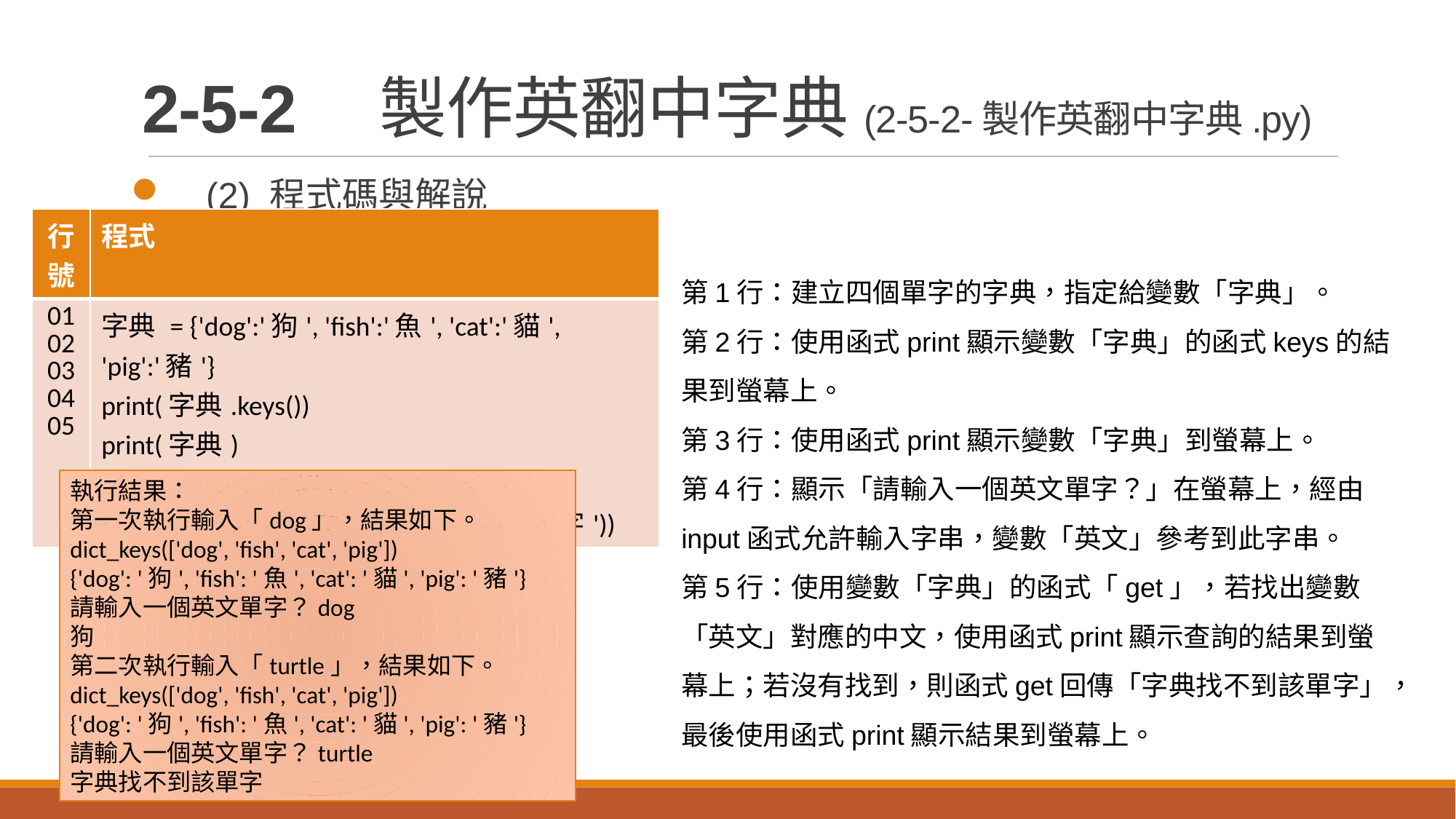

# 2-5-2　製作英翻中字典(2-5-2-製作英翻中字典.py)
(2) 程式碼與解說

| 行號 | 程式 |
| --- | --- |
| 01 02 03 04 05 | 字典 = {'dog':'狗', 'fish':'魚', 'cat':'貓', 'pig':'豬'} print(字典.keys()) print(字典) 英文 = input('請輸入一個英文單字？') print(字典.get(英文,'字典找不到該單字')) |
第1行：建立四個單字的字典，指定給變數「字典」。
第2行：使用函式print顯示變數「字典」的函式keys的結果到螢幕上。
第3行：使用函式print顯示變數「字典」到螢幕上。
第4行：顯示「請輸入一個英文單字？」在螢幕上，經由input函式允許輸入字串，變數「英文」參考到此字串。
第5行：使用變數「字典」的函式「get」，若找出變數「英文」對應的中文，使用函式print顯示查詢的結果到螢幕上；若沒有找到，則函式get回傳「字典找不到該單字」，最後使用函式print顯示結果到螢幕上。

執行結果：
第一次執行輸入「dog」，結果如下。
dict_keys(['dog', 'fish', 'cat', 'pig'])
{'dog': '狗', 'fish': '魚', 'cat': '貓', 'pig': '豬'}
請輸入一個英文單字？dog
狗
第二次執行輸入「turtle」，結果如下。
dict_keys(['dog', 'fish', 'cat', 'pig'])
{'dog': '狗', 'fish': '魚', 'cat': '貓', 'pig': '豬'}
請輸入一個英文單字？turtle
字典找不到該單字